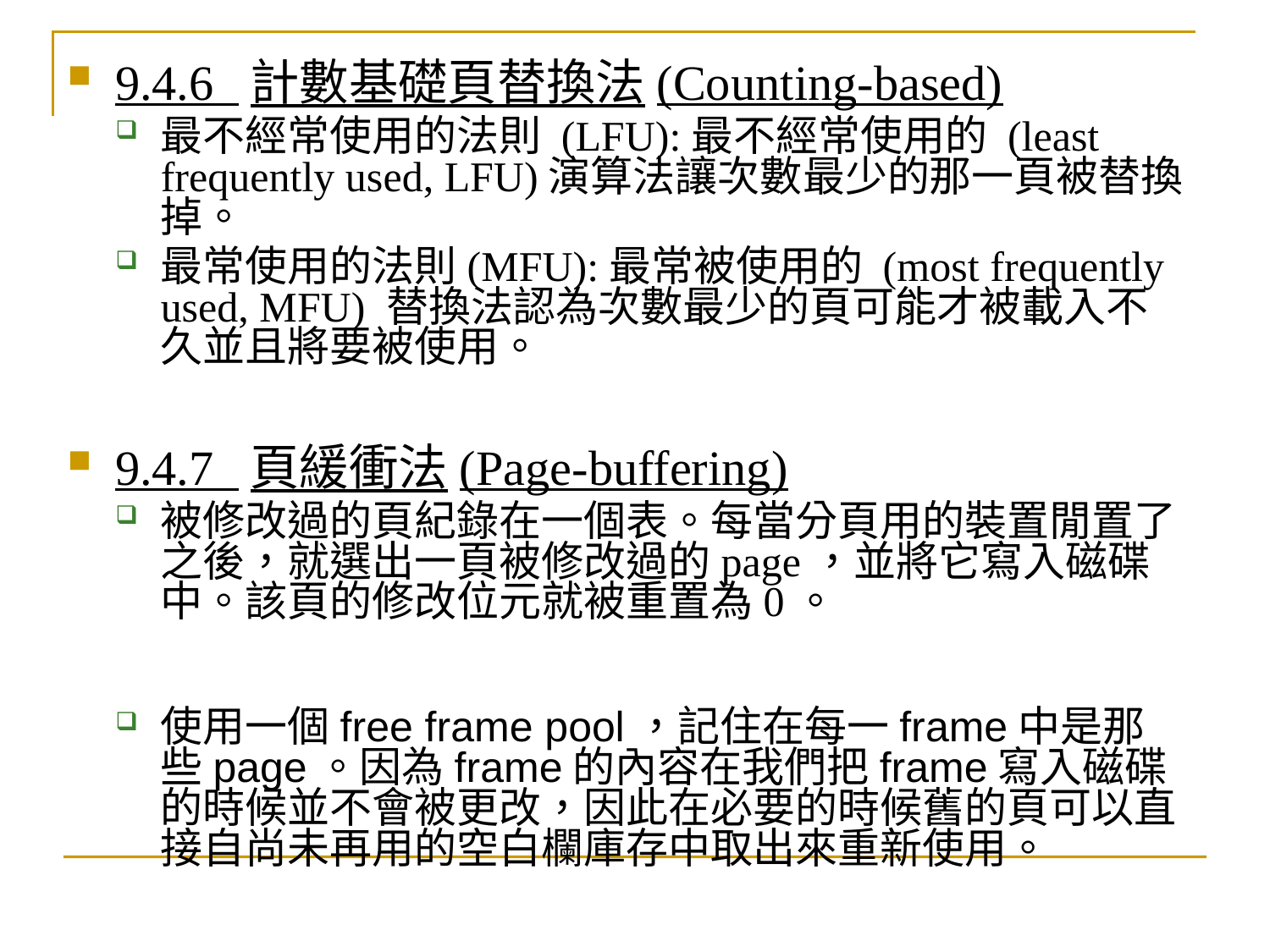

9.4.6  計數基礎頁替換法(Counting-based)
最不經常使用的法則 (LFU):最不經常使用的 (least frequently used, LFU)演算法讓次數最少的那一頁被替換掉。
最常使用的法則(MFU):最常被使用的 (most frequently used, MFU) 替換法認為次數最少的頁可能才被載入不久並且將要被使用。

9.4.7  頁緩衝法(Page-buffering)
被修改過的頁紀錄在一個表。每當分頁用的裝置閒置了之後，就選出一頁被修改過的page，並將它寫入磁碟中。該頁的修改位元就被重置為0。

使用一個free frame pool，記住在每一frame中是那些page。因為frame的內容在我們把frame寫入磁碟的時候並不會被更改，因此在必要的時候舊的頁可以直接自尚未再用的空白欄庫存中取出來重新使用。